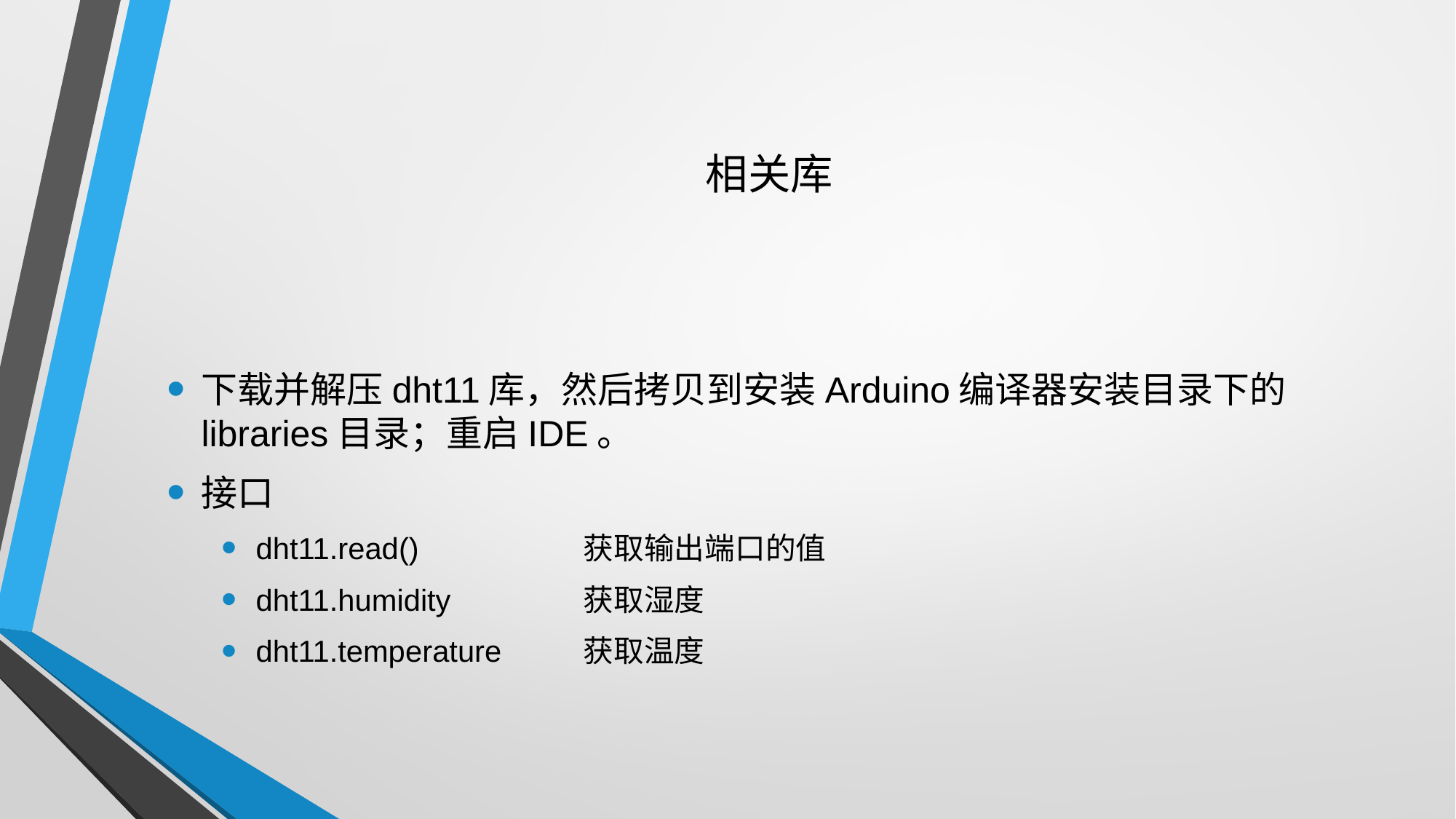

# 相关库
下载并解压dht11库，然后拷贝到安装Arduino编译器安装目录下的libraries目录；重启IDE。
接口
dht11.read() 		获取输出端口的值
dht11.humidity 		获取湿度
dht11.temperature 	获取温度